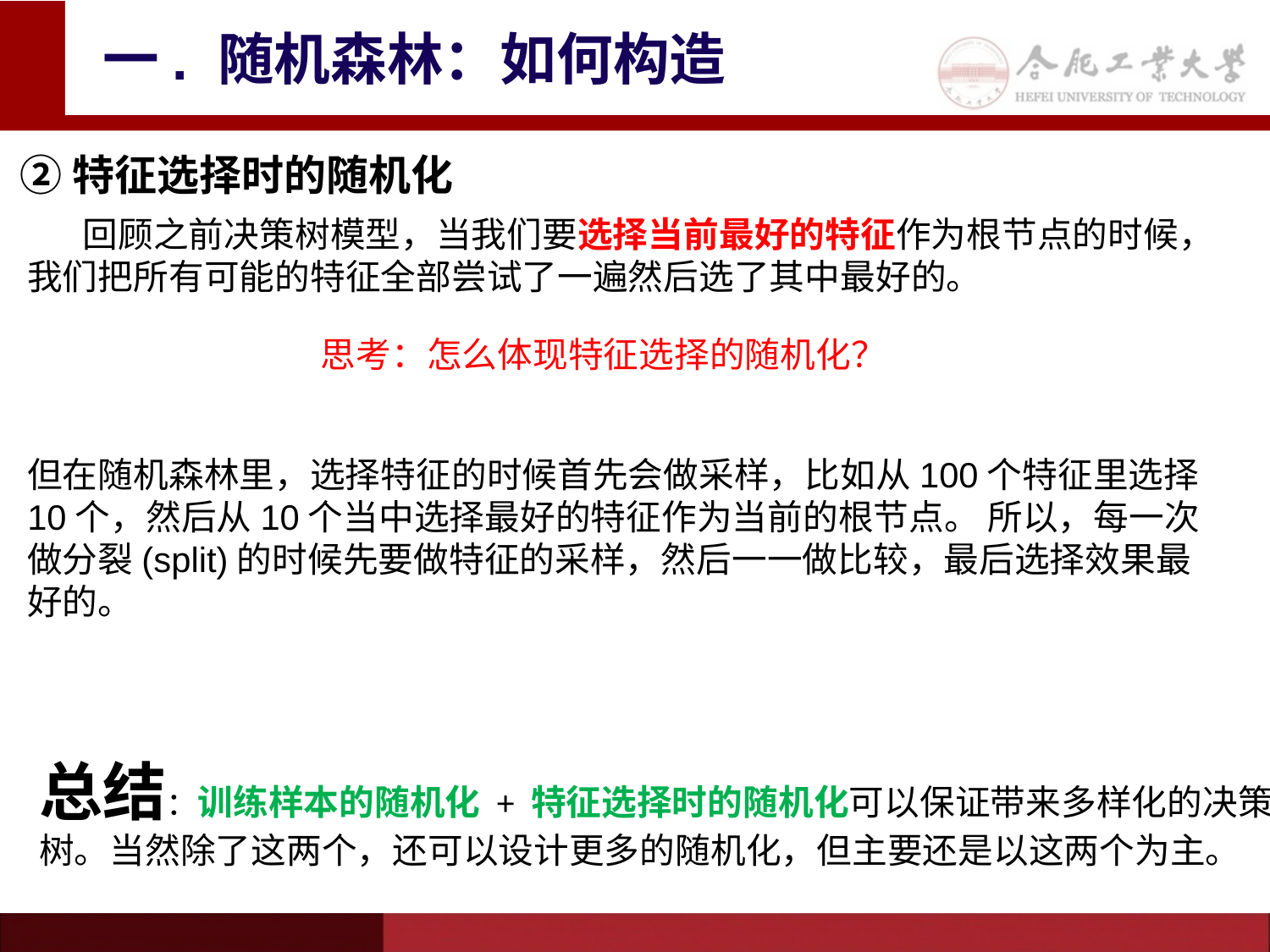

# 一. 随机森林：如何构造
②特征选择时的随机化
      回顾之前决策树模型，当我们要选择当前最好的特征作为根节点的时候，我们把所有可能的特征全部尝试了一遍然后选了其中最好的。
思考：怎么体现特征选择的随机化？
但在随机森林里，选择特征的时候首先会做采样，比如从100个特征里选择10个，然后从10个当中选择最好的特征作为当前的根节点。 所以，每一次做分裂(split)的时候先要做特征的采样，然后一一做比较，最后选择效果最好的。
总结：训练样本的随机化 + 特征选择时的随机化可以保证带来多样化的决策树。当然除了这两个，还可以设计更多的随机化，但主要还是以这两个为主。